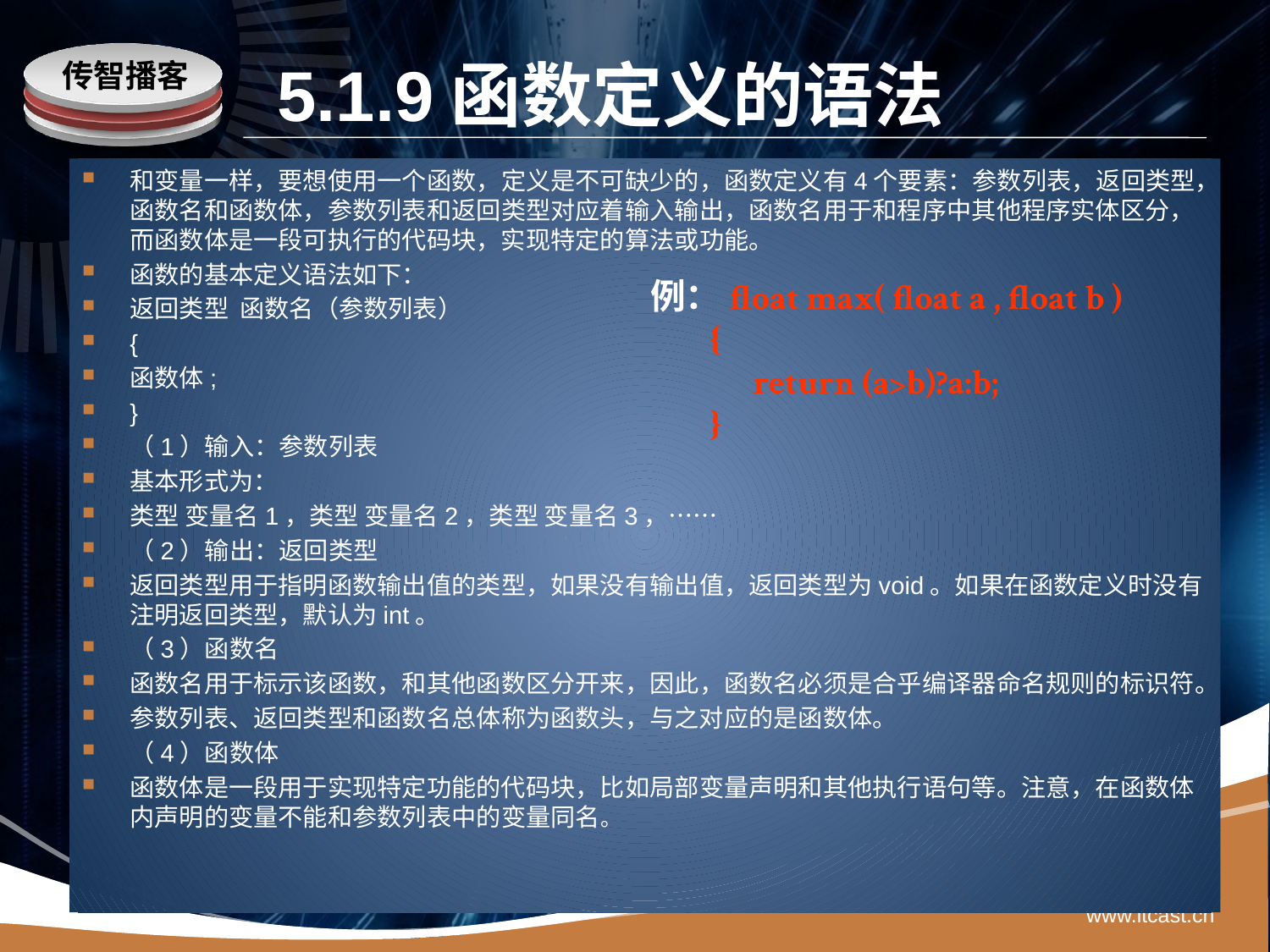

# 5.1.9函数定义的语法
和变量一样，要想使用一个函数，定义是不可缺少的，函数定义有4个要素：参数列表，返回类型，函数名和函数体，参数列表和返回类型对应着输入输出，函数名用于和程序中其他程序实体区分，而函数体是一段可执行的代码块，实现特定的算法或功能。
函数的基本定义语法如下：
返回类型  函数名（参数列表）
{
函数体;
}
（1）输入：参数列表
基本形式为：
类型 变量名1，类型 变量名2，类型 变量名3，……
（2）输出：返回类型
返回类型用于指明函数输出值的类型，如果没有输出值，返回类型为void。如果在函数定义时没有注明返回类型，默认为int。
（3）函数名
函数名用于标示该函数，和其他函数区分开来，因此，函数名必须是合乎编译器命名规则的标识符。
参数列表、返回类型和函数名总体称为函数头，与之对应的是函数体。
（4）函数体
函数体是一段用于实现特定功能的代码块，比如局部变量声明和其他执行语句等。注意，在函数体内声明的变量不能和参数列表中的变量同名。
   例：float max( float a , float b )
    {
          return (a>b)?a:b;
    }
www.itcast.cn